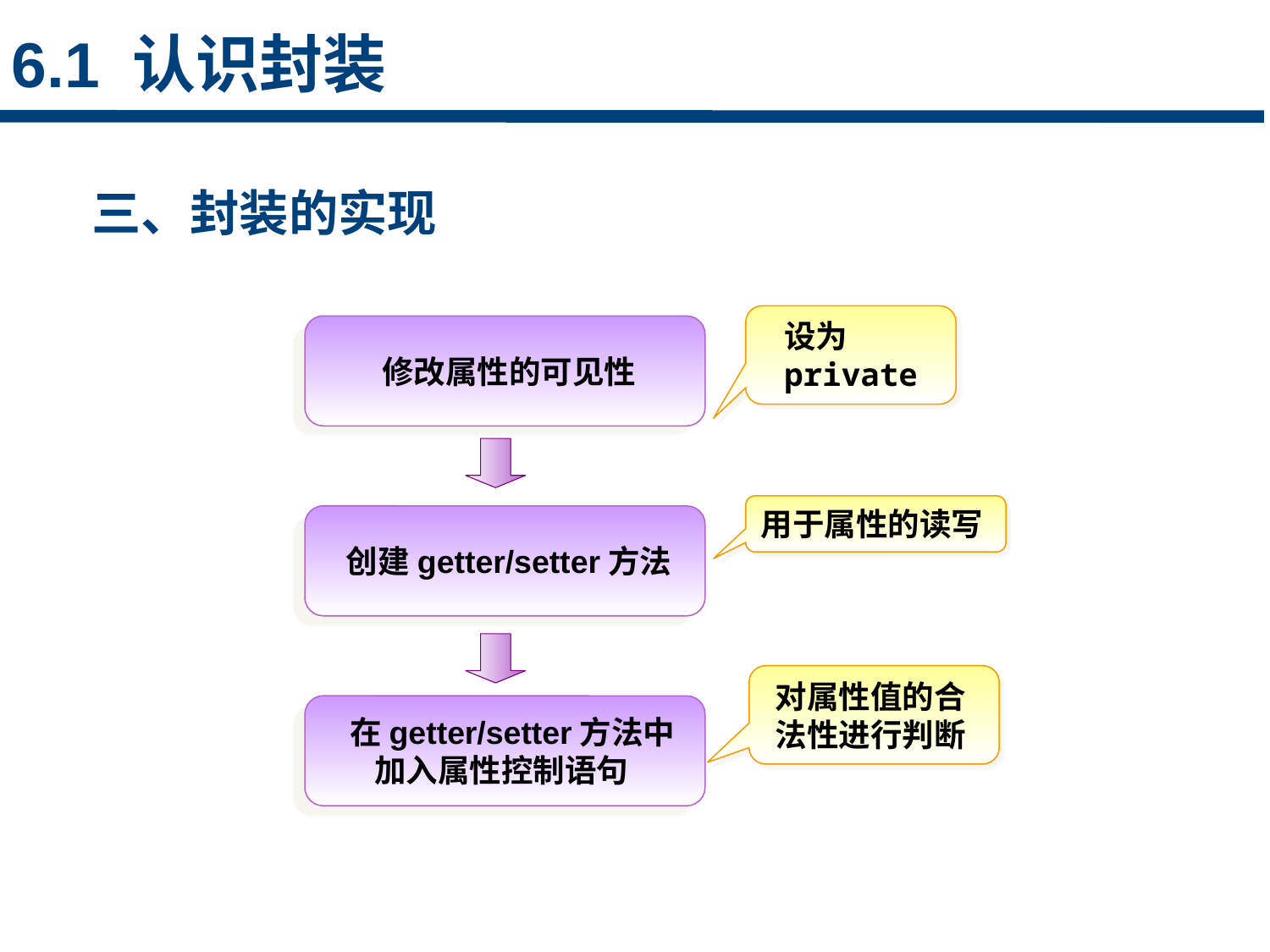

6.1 认识封装
三、封装的实现

点击添加文本
设为private
 修改属性的可见性
点击添加文本

用于属性的读写
 创建getter/setter方法
点击添加文本

对属性值的合法性进行判断
 在getter/setter方法中加入属性控制语句
点击添加文本